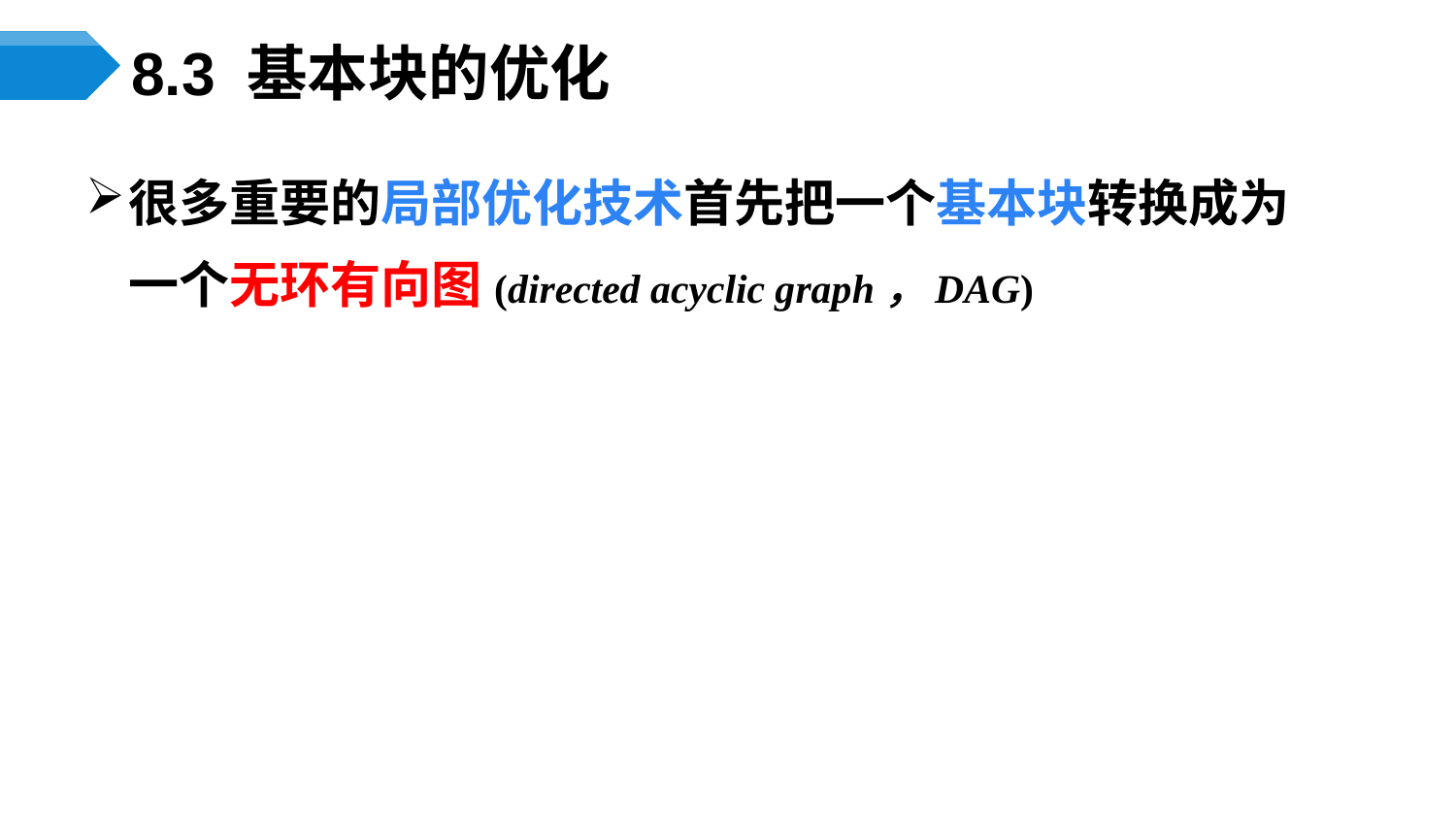

# 8.3 基本块的优化
很多重要的局部优化技术首先把一个基本块转换成为一个无环有向图(directed acyclic graph，DAG)